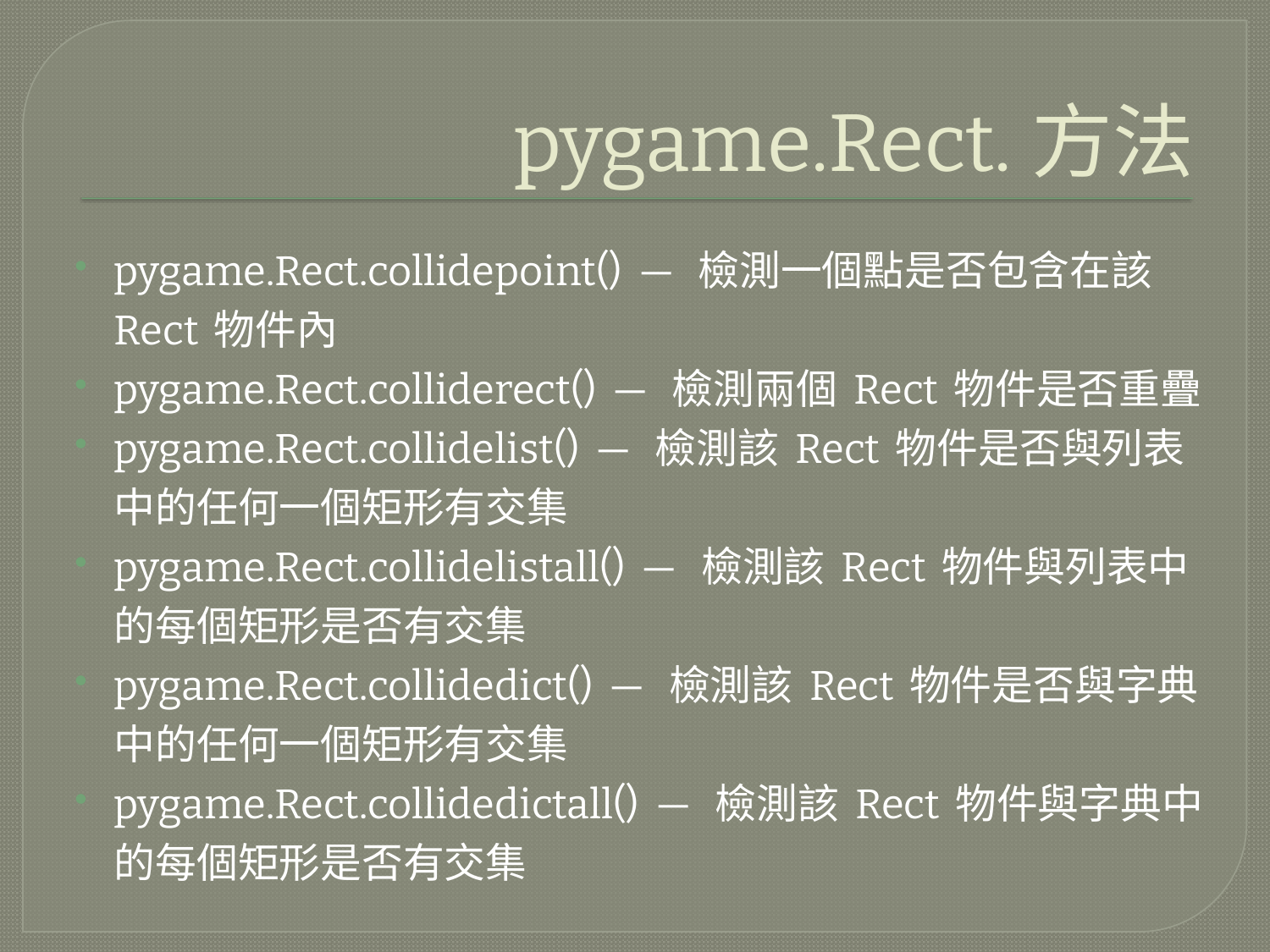

# pygame.Rect.方法
pygame.Rect.collidepoint()  —  檢測一個點是否包含在該 Rect 物件內
pygame.Rect.colliderect()  —  檢測兩個 Rect 物件是否重疊
pygame.Rect.collidelist()  —  檢測該 Rect 物件是否與列表中的任何一個矩形有交集
pygame.Rect.collidelistall()  —  檢測該 Rect 物件與列表中的每個矩形是否有交集
pygame.Rect.collidedict()  —  檢測該 Rect 物件是否與字典中的任何一個矩形有交集
pygame.Rect.collidedictall()  —  檢測該 Rect 物件與字典中的每個矩形是否有交集